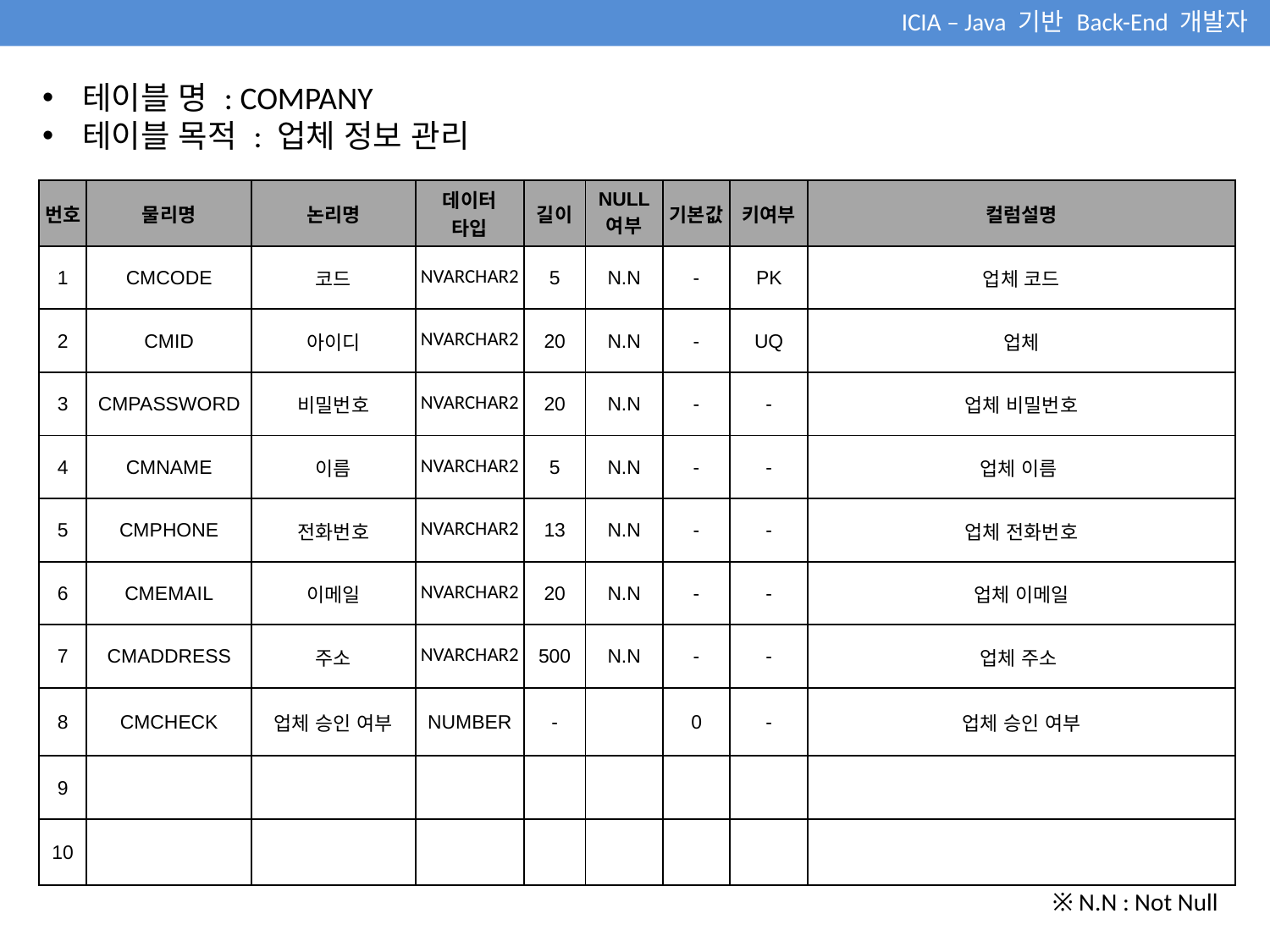

ICIA – Java 기반 Back-End 개발자
테이블 명 : COMPANY
테이블 목적 : 업체 정보 관리
| 번호 | 물리명 | 논리명 | 데이터 타입 | 길이 | NULL 여부 | 기본값 | 키여부 | 컬럼설명 |
| --- | --- | --- | --- | --- | --- | --- | --- | --- |
| 1 | CMCODE | 코드 | NVARCHAR2 | 5 | N.N | - | PK | 업체 코드 |
| 2 | CMID | 아이디 | NVARCHAR2 | 20 | N.N | - | UQ | 업체 |
| 3 | CMPASSWORD | 비밀번호 | NVARCHAR2 | 20 | N.N | - | - | 업체 비밀번호 |
| 4 | CMNAME | 이름 | NVARCHAR2 | 5 | N.N | - | - | 업체 이름 |
| 5 | CMPHONE | 전화번호 | NVARCHAR2 | 13 | N.N | - | - | 업체 전화번호 |
| 6 | CMEMAIL | 이메일 | NVARCHAR2 | 20 | N.N | - | - | 업체 이메일 |
| 7 | CMADDRESS | 주소 | NVARCHAR2 | 500 | N.N | - | - | 업체 주소 |
| 8 | CMCHECK | 업체 승인 여부 | NUMBER | - |  | 0 | - | 업체 승인 여부 |
| 9 |  |  |  |  |  |  |  |  |
| 10 |  |  |  |  |  |  |  |  |
※ N.N : Not Null